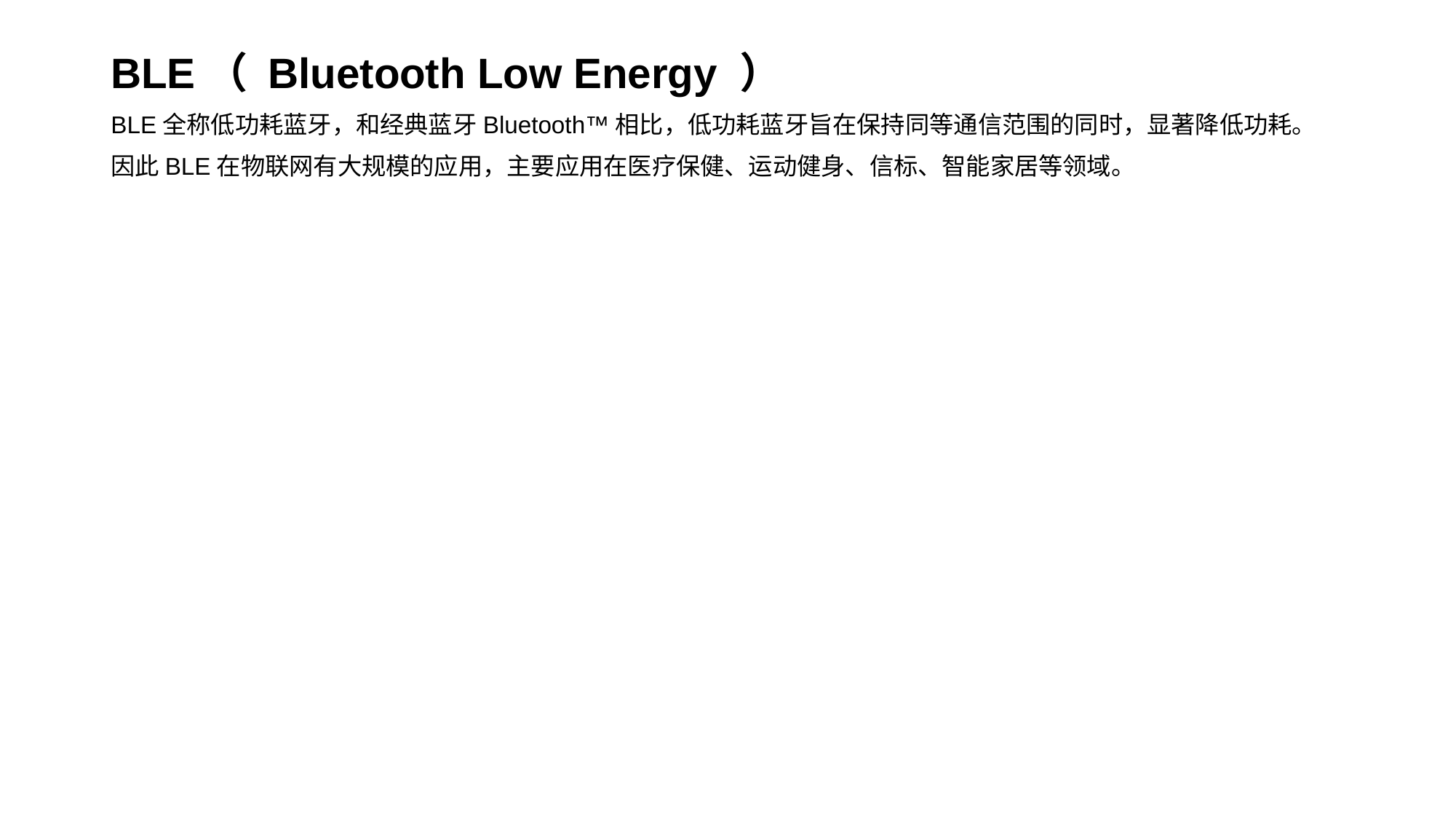

BLE（ Bluetooth Low Energy ）
BLE全称低功耗蓝牙，和经典蓝牙Bluetooth™相比，低功耗蓝牙旨在保持同等通信范围的同时，显著降低功耗。
因此BLE在物联网有大规模的应用，主要应用在医疗保健、运动健身、信标、智能家居等领域。